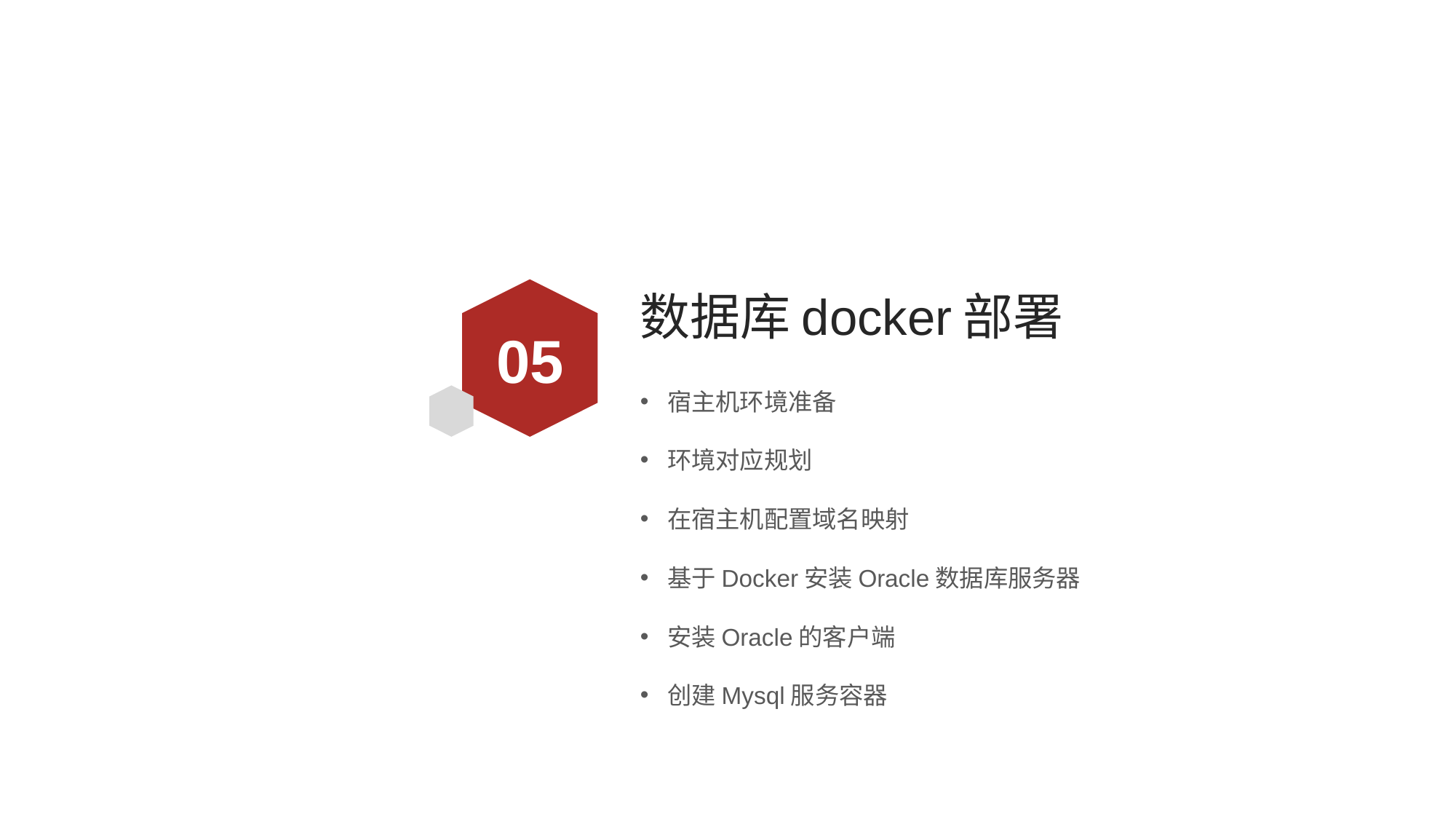

# 数据库docker部署
05
宿主机环境准备
环境对应规划
在宿主机配置域名映射
基于Docker安装Oracle数据库服务器
安装Oracle的客户端
创建Mysql服务容器